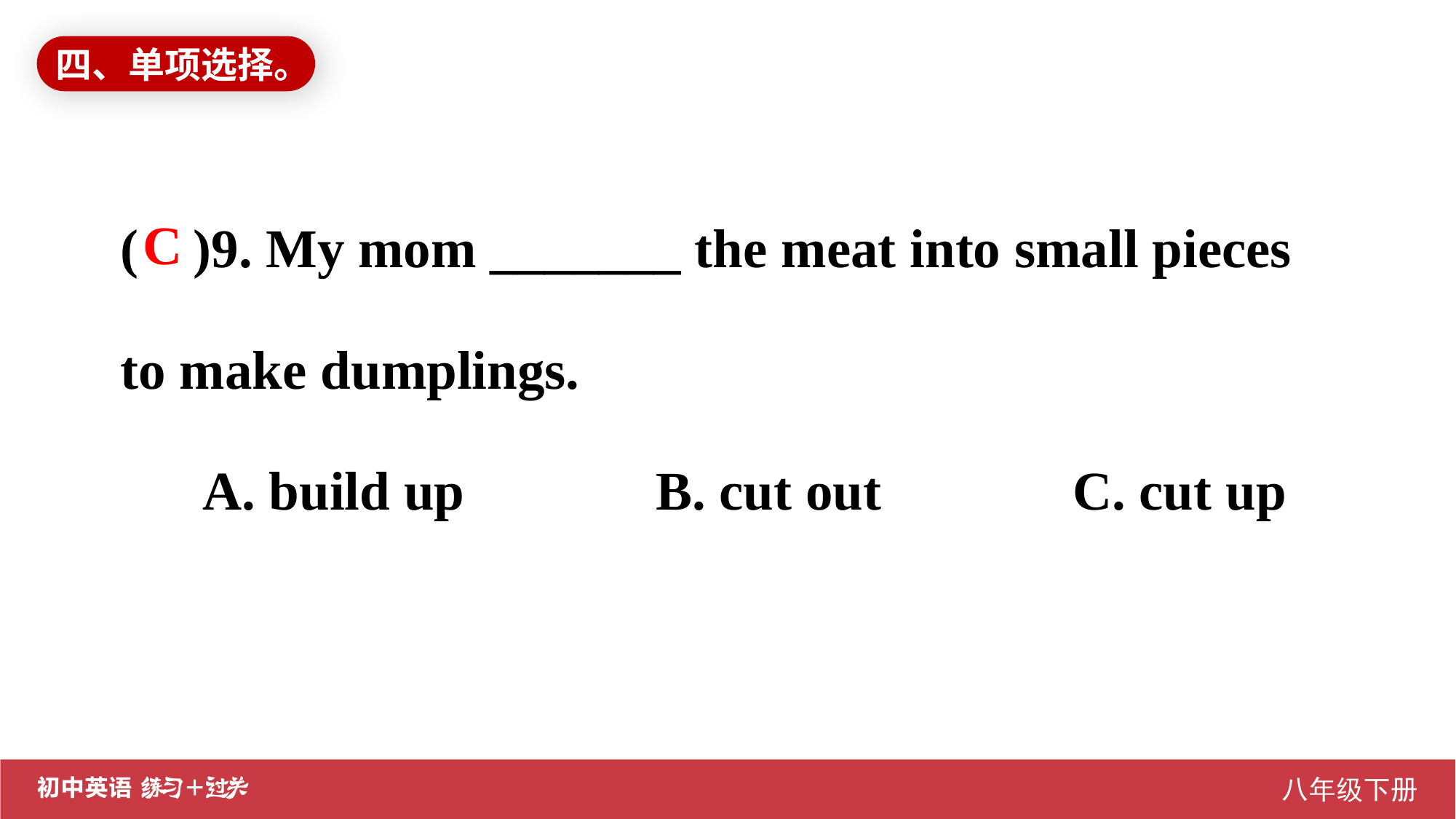

四、单项选择。
(    )9. My mom _______ the meat into small pieces to make dumplings.
      A. build up              B. cut out              C. cut up
C